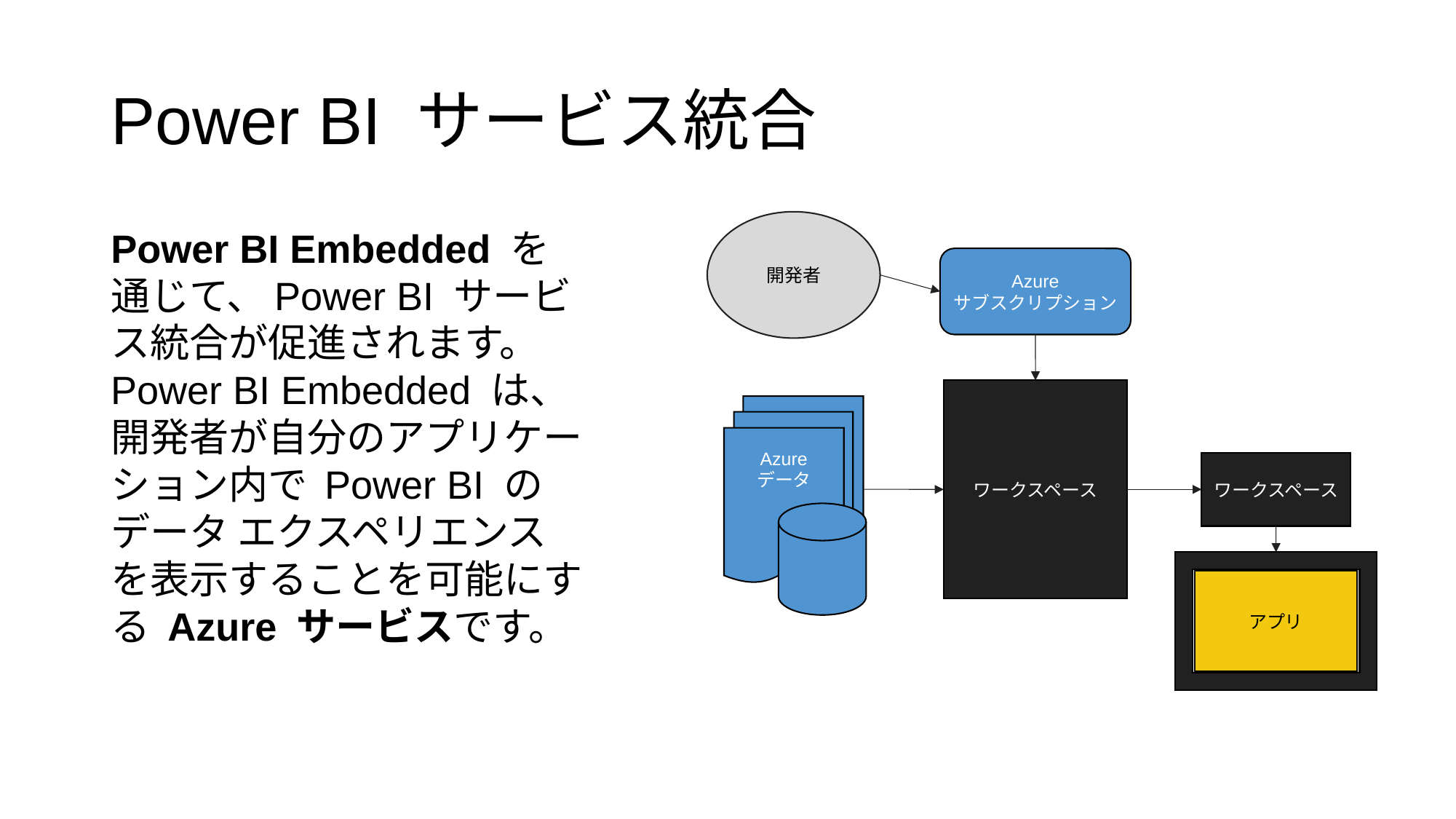

# Power BI サービス統合
開発者
Azure
サブスクリプション
ワークスペース
Azure
データ

ワークスペース

アプリ
アプリ
Power BI Embedded を通じて、Power BI サービス統合が促進されます。
Power BI Embedded は、開発者が自分のアプリケーション内で Power BI のデータ エクスペリエンスを表示することを可能にする Azure サービスです。